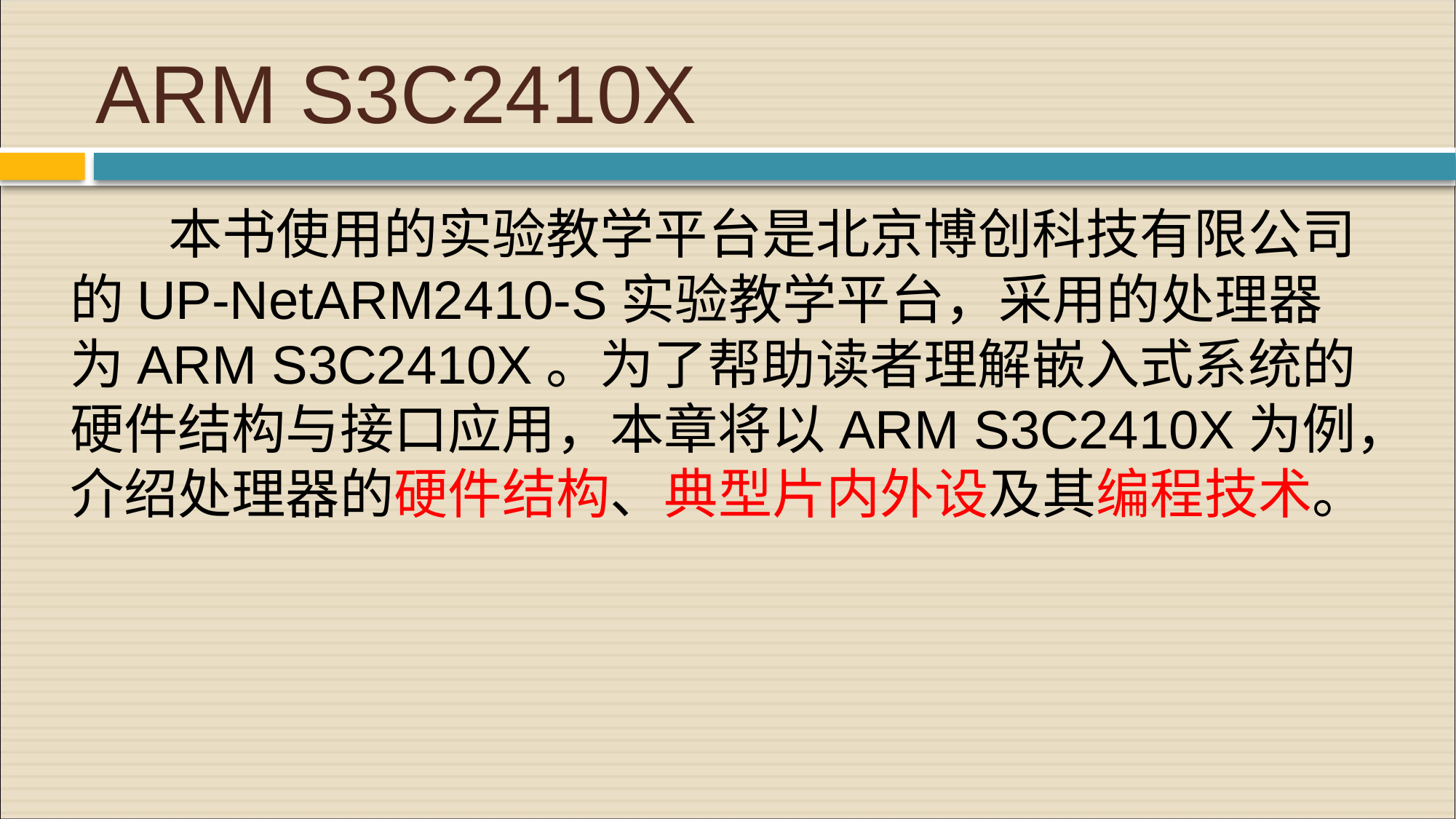

# ARM S3C2410X
       本书使用的实验教学平台是北京博创科技有限公司的UP-NetARM2410-S实验教学平台，采用的处理器为ARM S3C2410X。为了帮助读者理解嵌入式系统的硬件结构与接口应用，本章将以ARM S3C2410X为例，介绍处理器的硬件结构、典型片内外设及其编程技术。